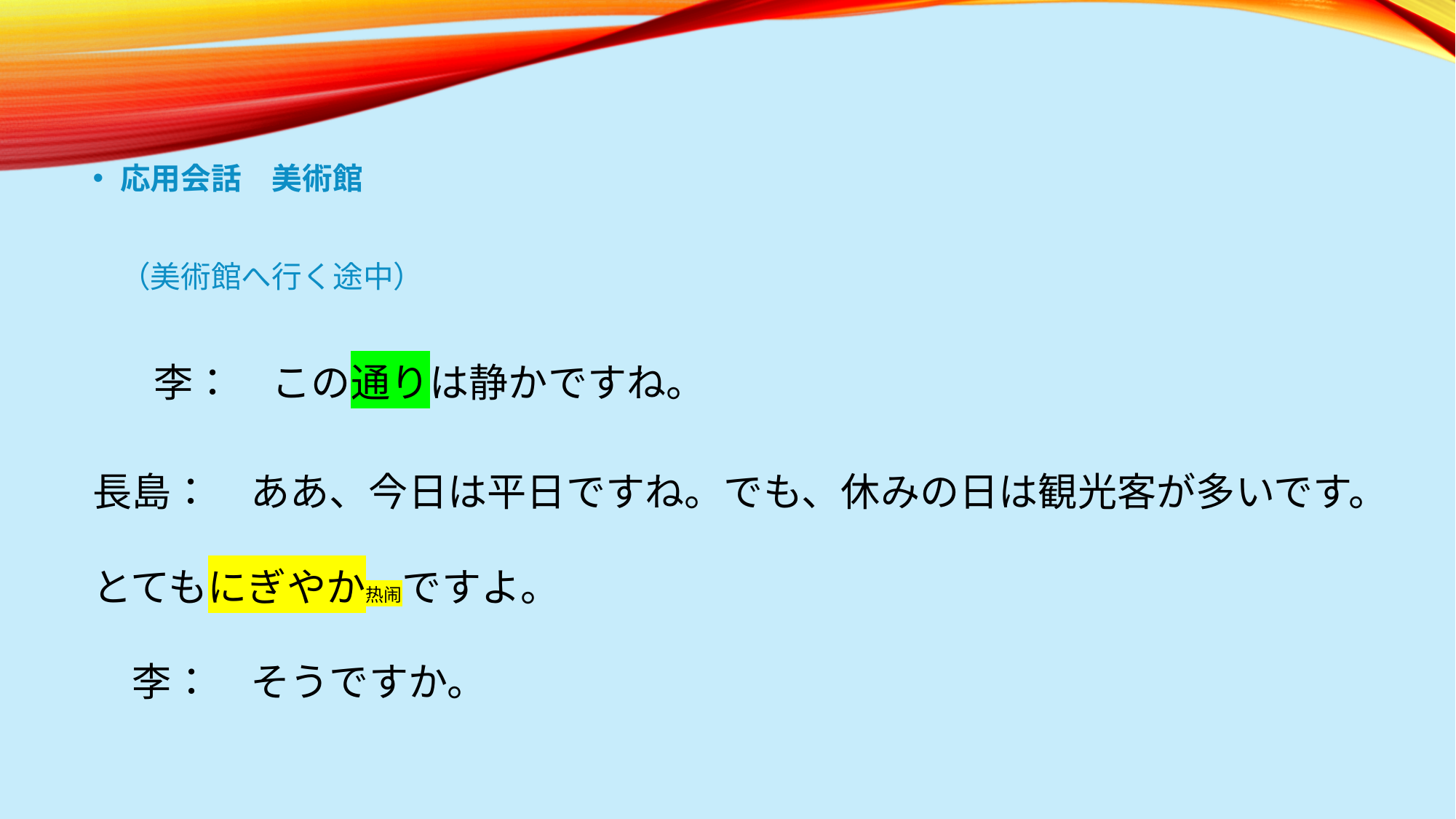

応用会話　美術館
（美術館へ行く途中）
　　李：　この通りは静かですね。
長島：　ああ、今日は平日ですね。でも、休みの日は観光客が多いです。とてもにぎやか热闹ですよ。
　李：　そうですか。